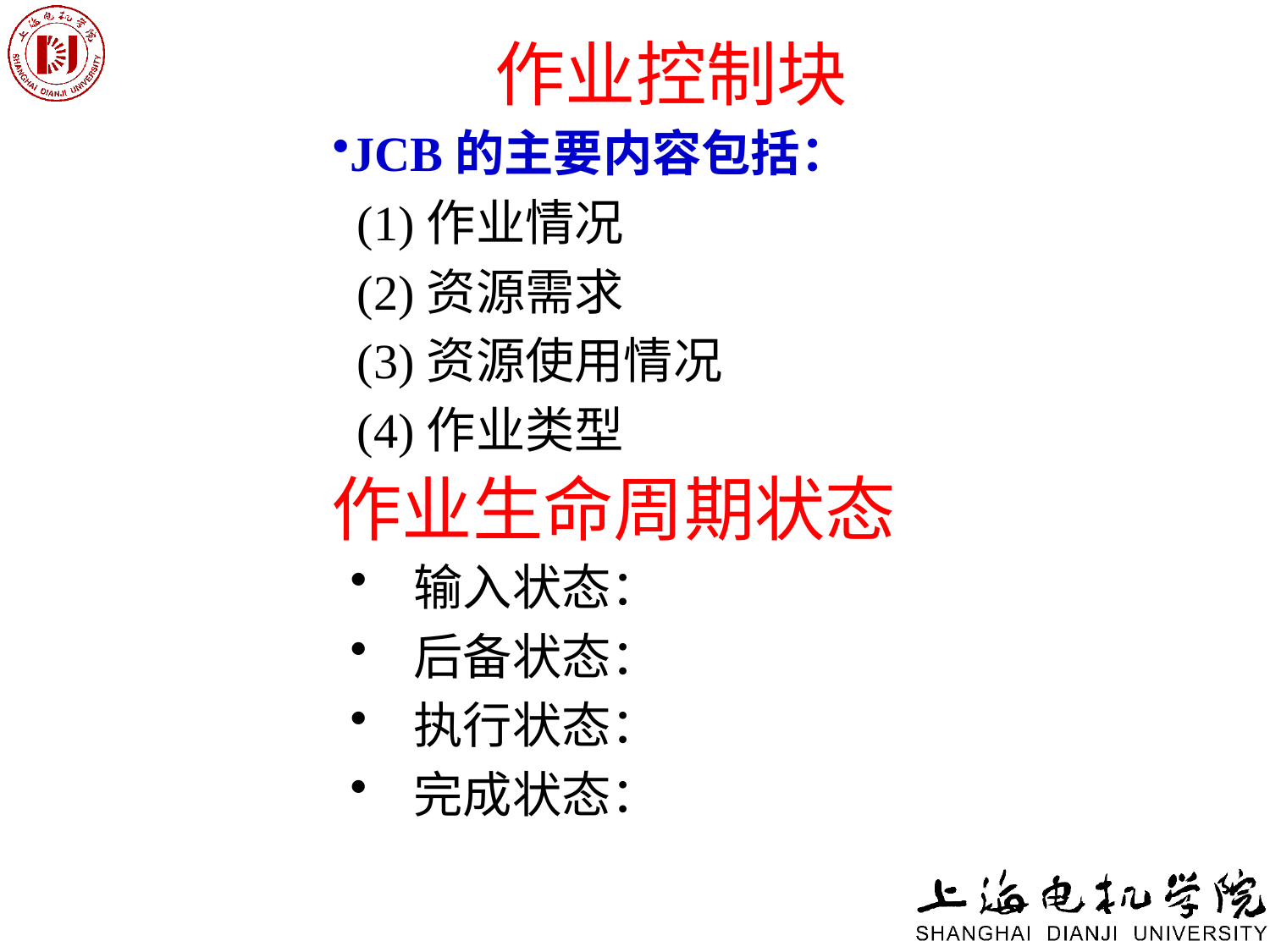

# 作业控制块
JCB的主要内容包括：
  (1)作业情况
  (2)资源需求
  (3)资源使用情况
  (4)作业类型
作业生命周期状态
输入状态：
后备状态：
执行状态：
完成状态：